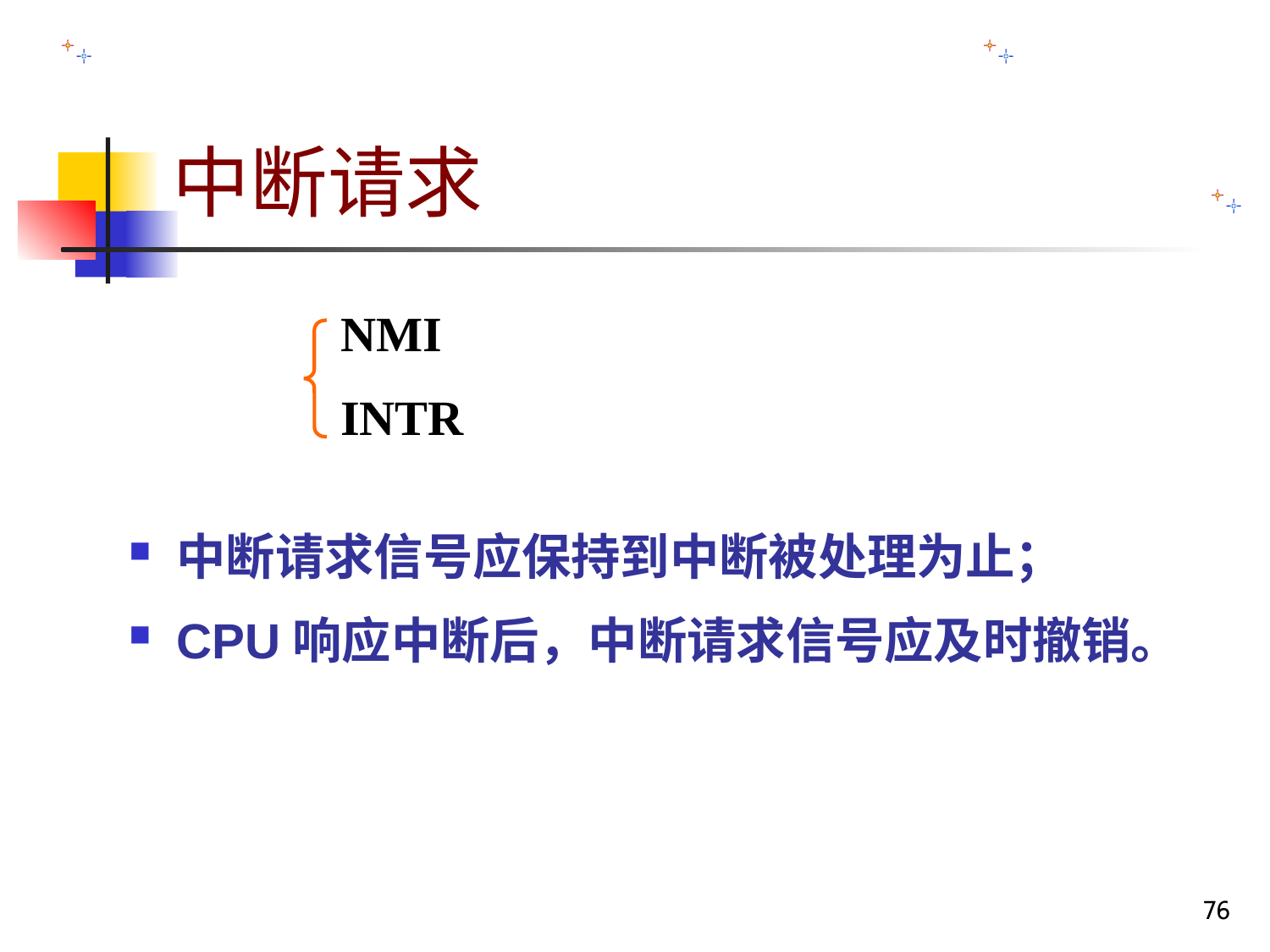

中断请求
NMI
INTR

中断请求信号应保持到中断被处理为止；
CPU响应中断后，中断请求信号应及时撤销。
76